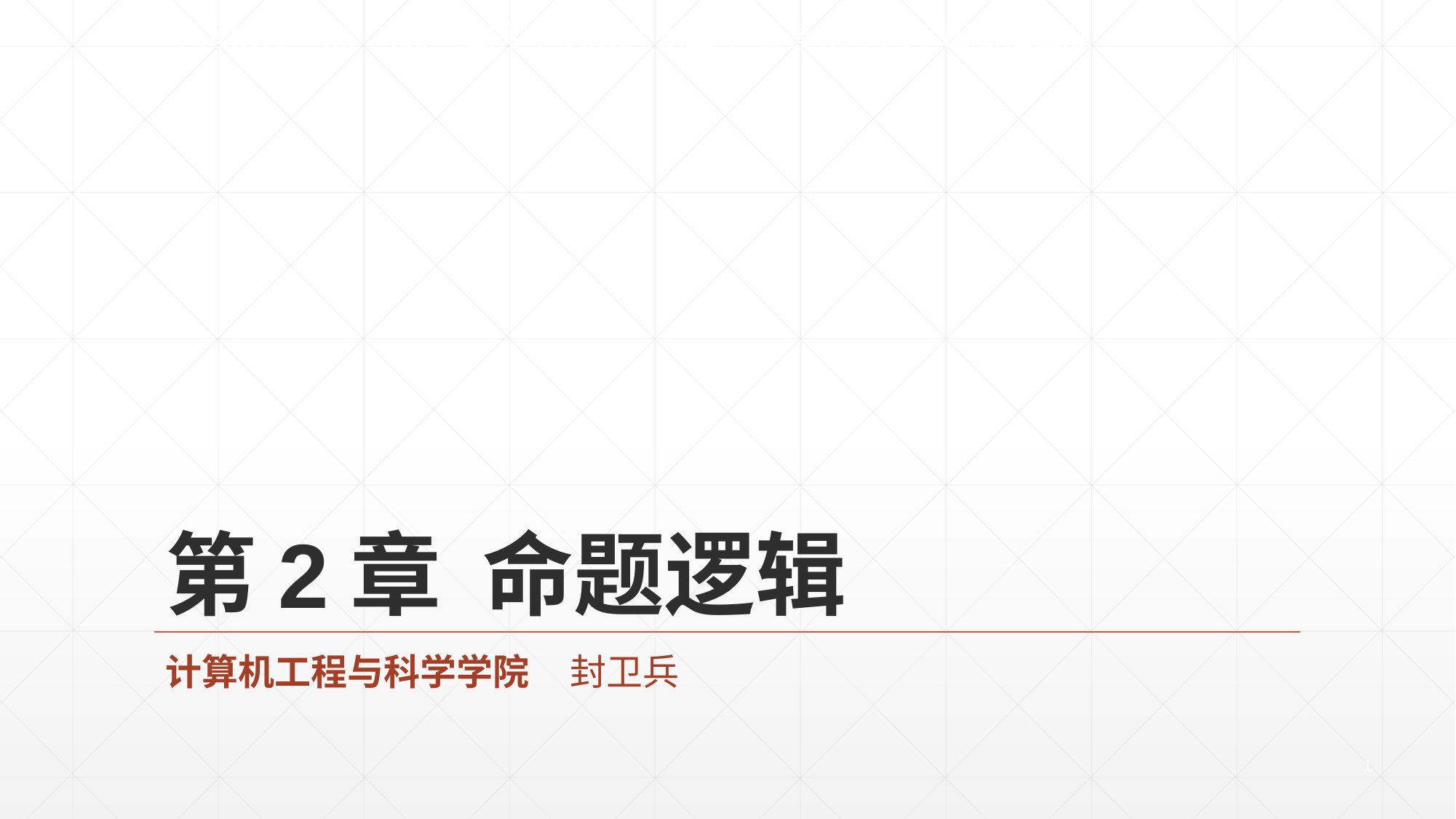

1
离散数学（第3版） 屈婉玲 耿素云 张立昂 编著 清华大学出版社出版
# 第2章  命题逻辑
计算机工程与科学学院     封卫兵